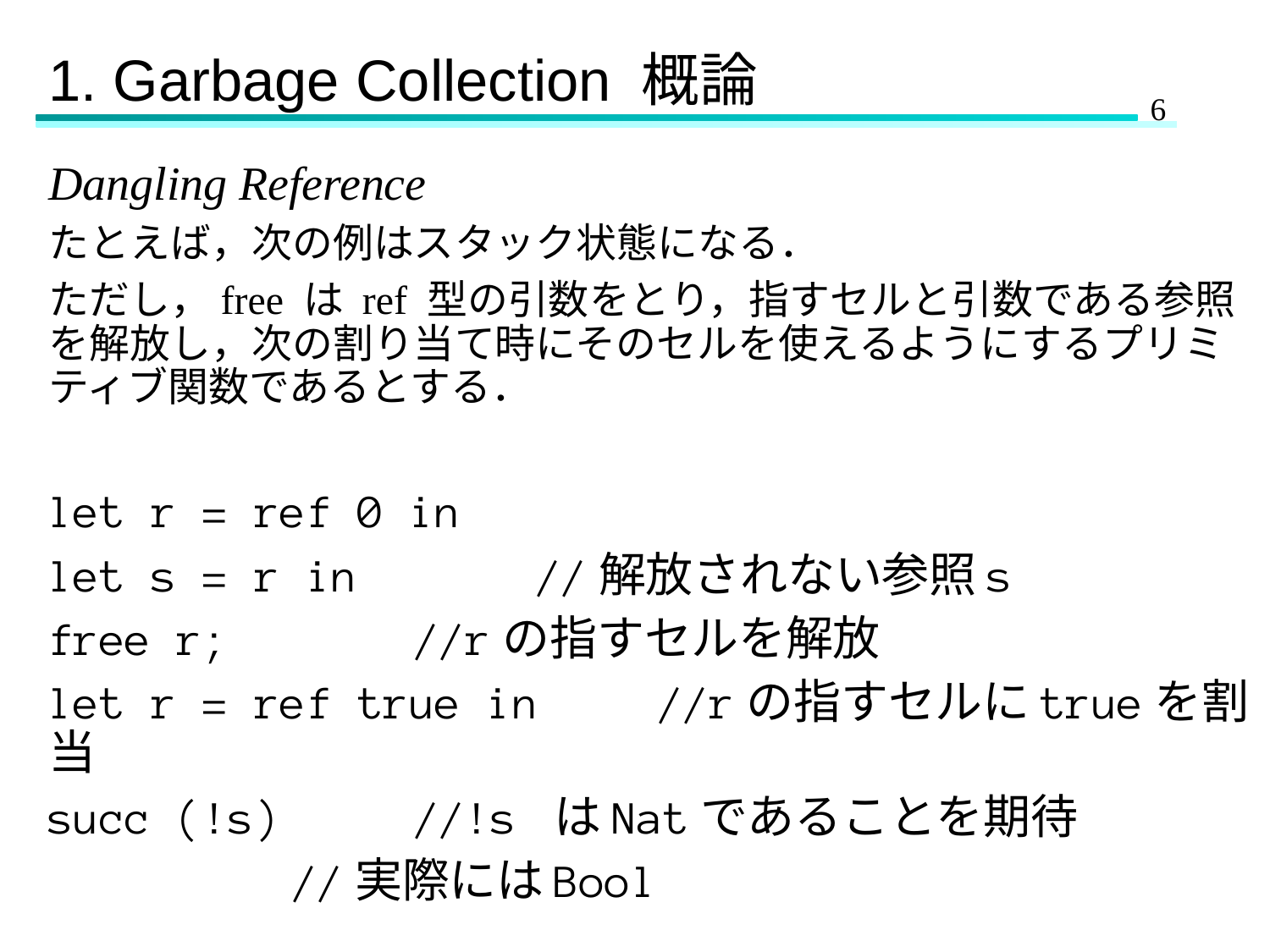

# 1. Garbage Collection 概論
Dangling Reference
たとえば，次の例はスタック状態になる．
ただし，free は ref 型の引数をとり，指すセルと引数である参照を解放し，次の割り当て時にそのセルを使えるようにするプリミティブ関数であるとする．

let r = ref 0 in
let s = r in		   	//解放されない参照s
free r;				   	//rの指すセルを解放
let r = ref true in 	//rの指すセルにtrueを割当
succ (!s)			   	//!s はNatであることを期待
					   	//実際にはBool